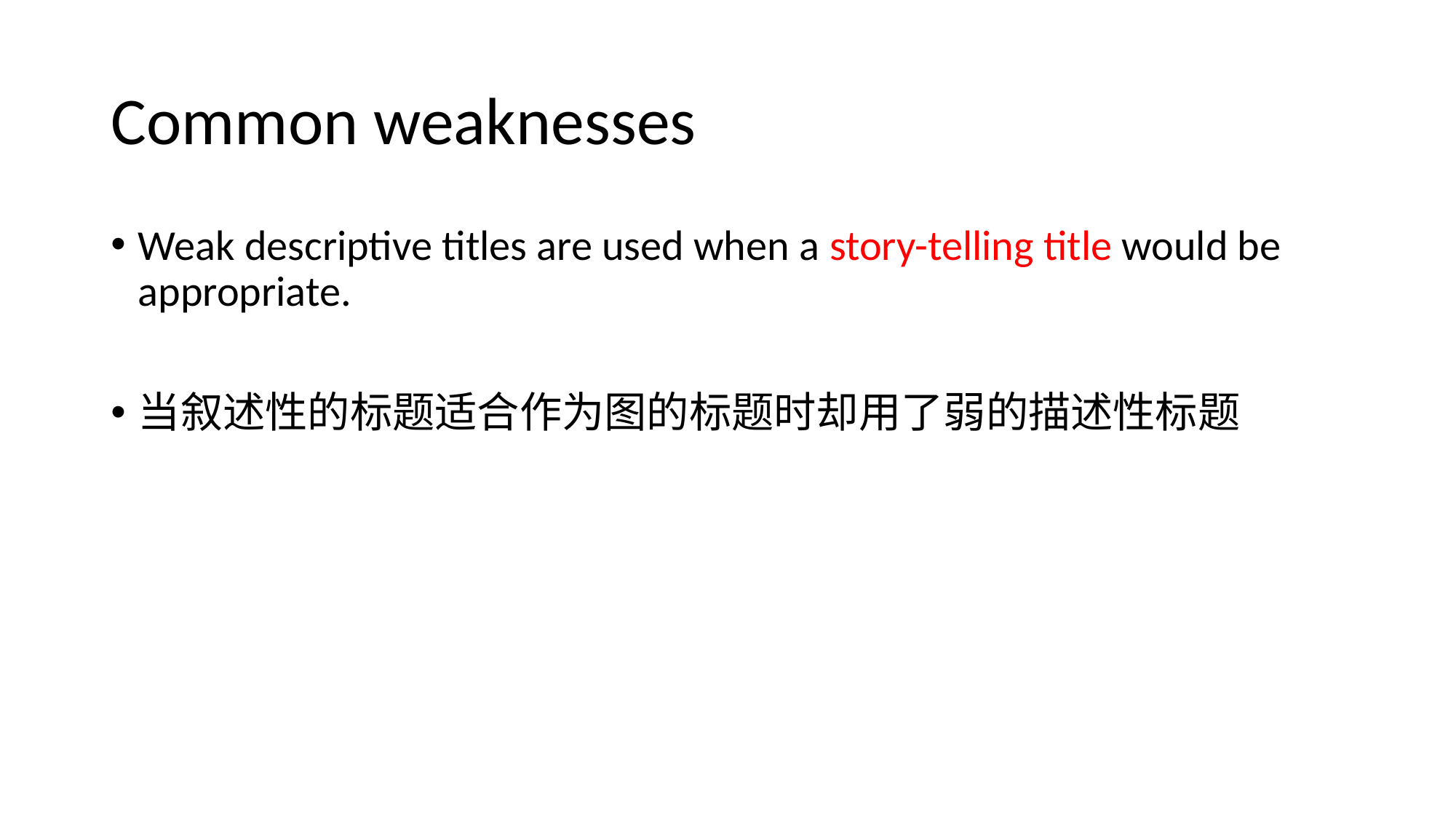

# Common weaknesses
Weak descriptive titles are used when a story-telling title would be appropriate.

当叙述性的标题适合作为图的标题时却用了弱的描述性标题